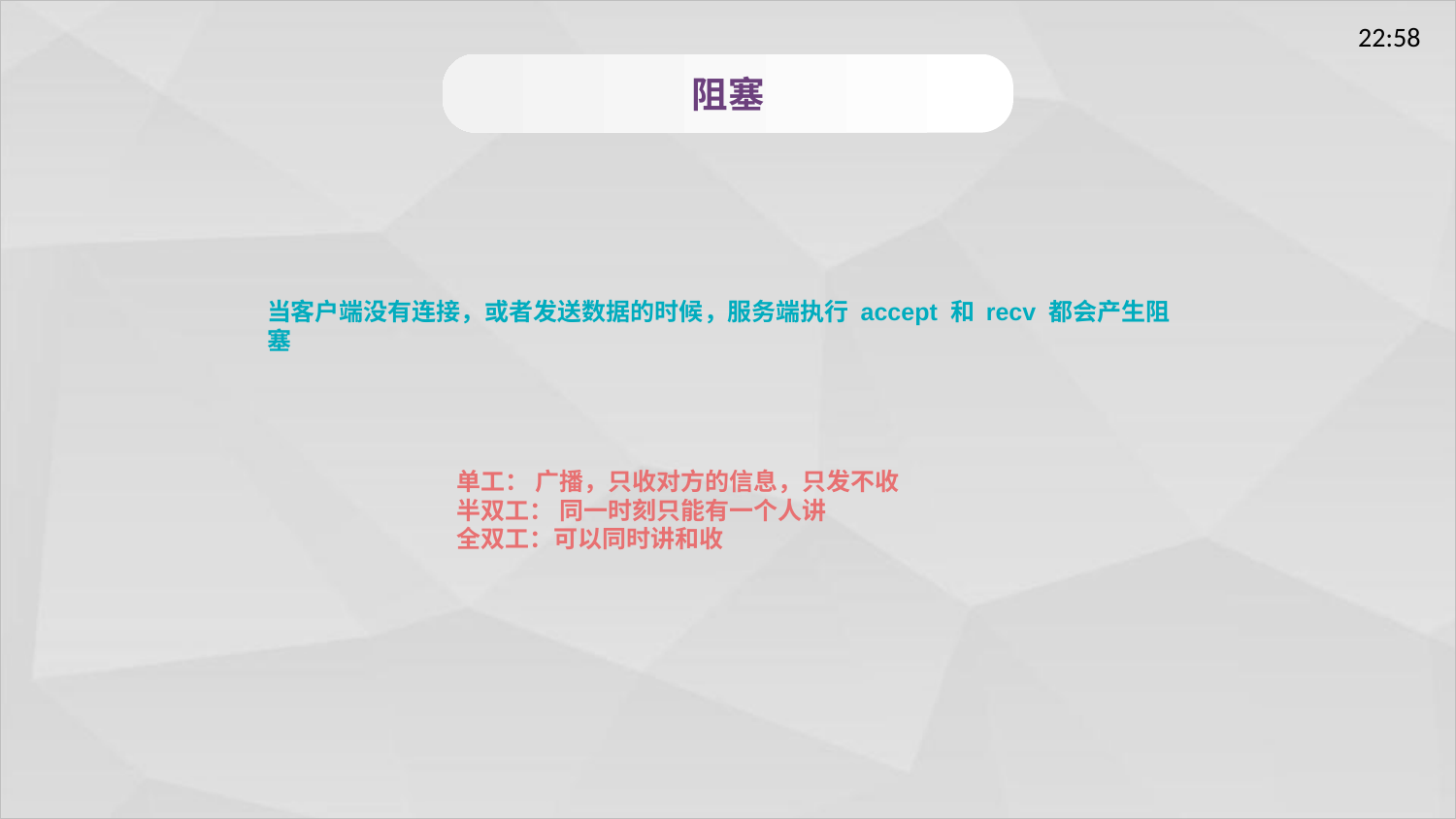

阻塞
当客户端没有连接，或者发送数据的时候，服务端执行 accept 和 recv 都会产生阻塞
单工： 广播，只收对方的信息，只发不收
半双工： 同一时刻只能有一个人讲
全双工：可以同时讲和收